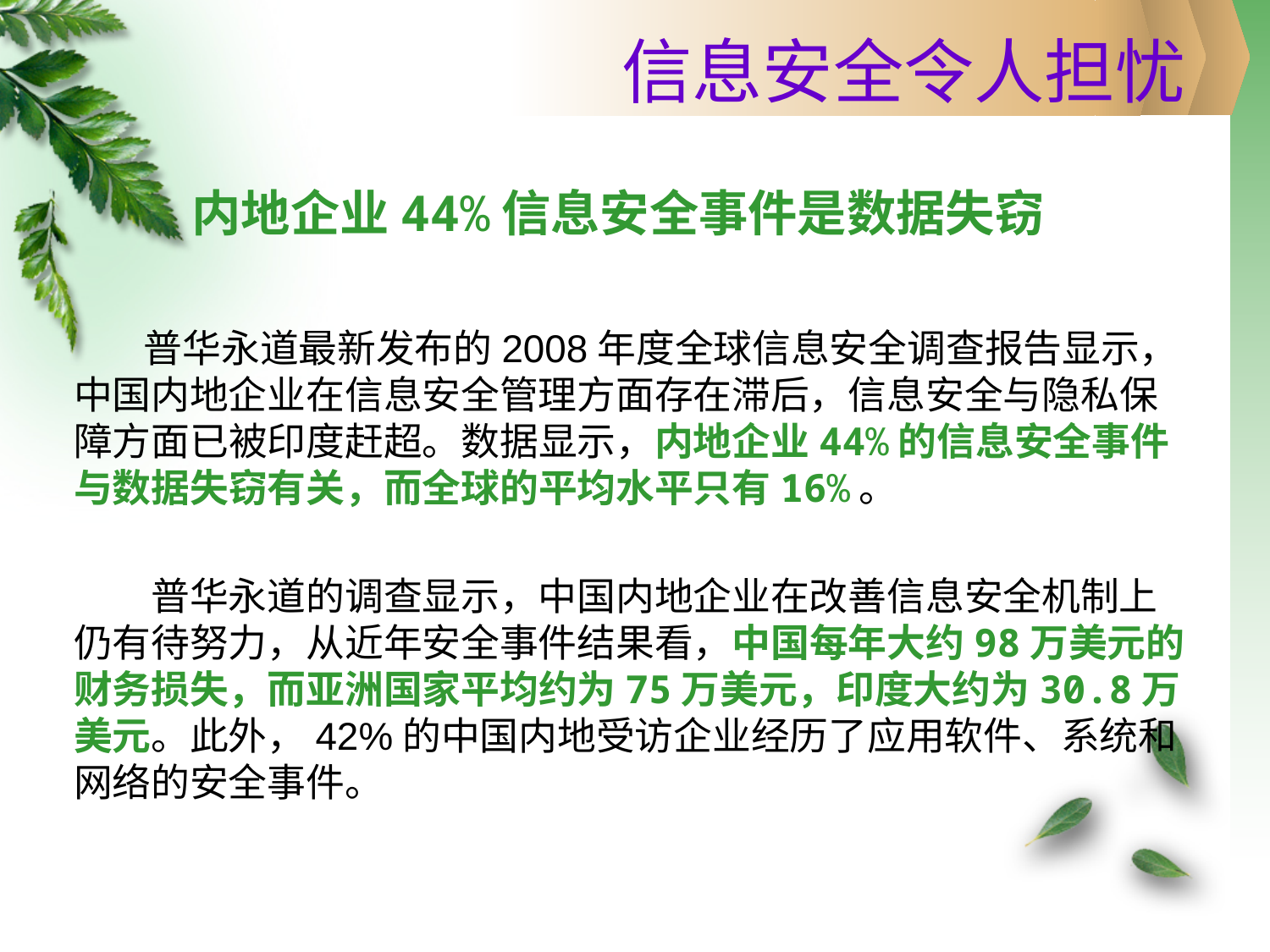

信息安全令人担忧
内地企业44%信息安全事件是数据失窃
       普华永道最新发布的2008年度全球信息安全调查报告显示，中国内地企业在信息安全管理方面存在滞后，信息安全与隐私保障方面已被印度赶超。数据显示，内地企业44%的信息安全事件与数据失窃有关，而全球的平均水平只有16%。

　　普华永道的调查显示，中国内地企业在改善信息安全机制上仍有待努力，从近年安全事件结果看，中国每年大约98万美元的财务损失，而亚洲国家平均约为75万美元，印度大约为30.8万美元。此外，42%的中国内地受访企业经历了应用软件、系统和网络的安全事件。
25